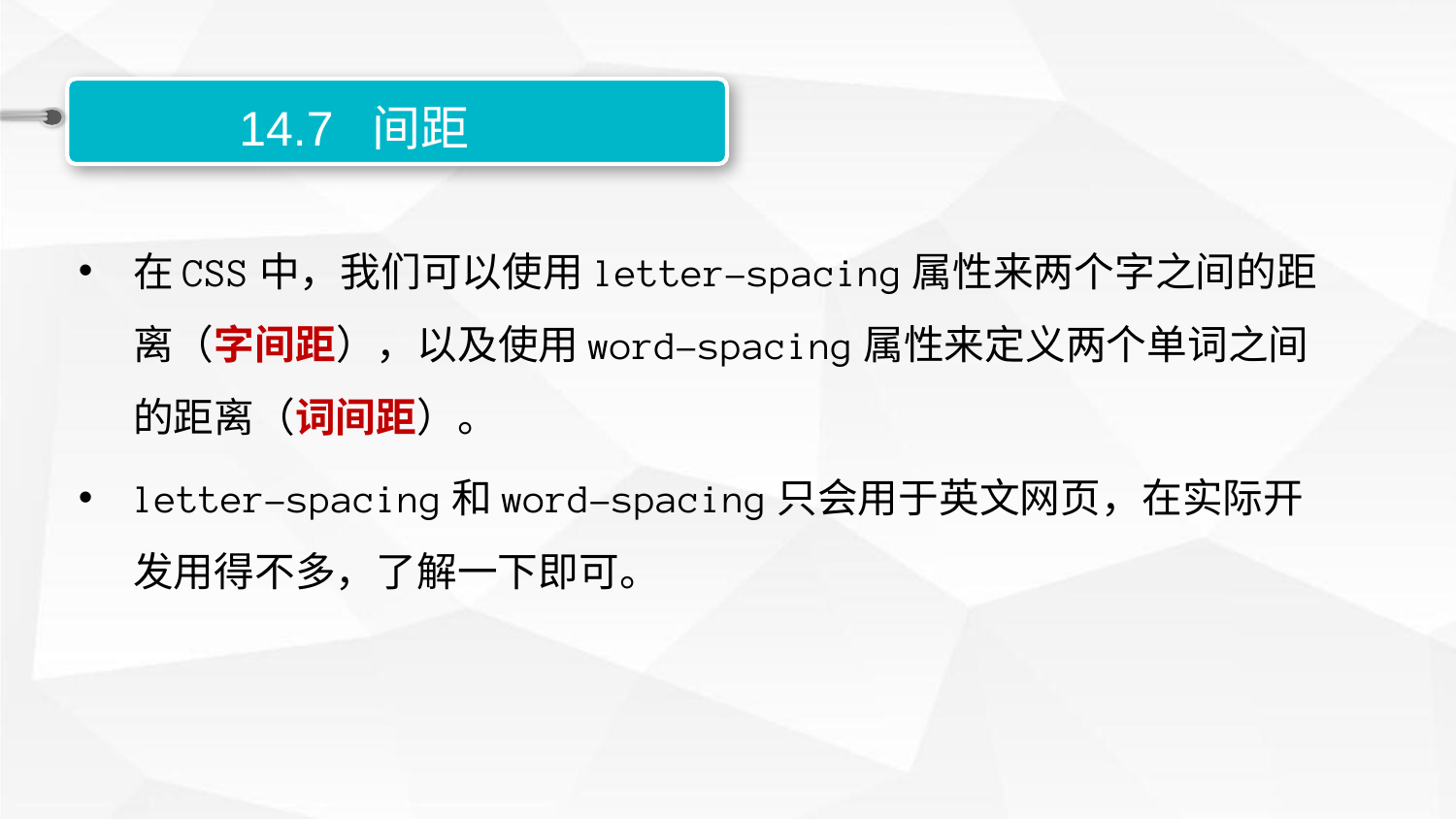

14.7  间距

在CSS中，我们可以使用letter-spacing属性来两个字之间的距离（字间距），以及使用word-spacing属性来定义两个单词之间的距离（词间距）。
letter-spacing和word-spacing只会用于英文网页，在实际开发用得不多，了解一下即可。